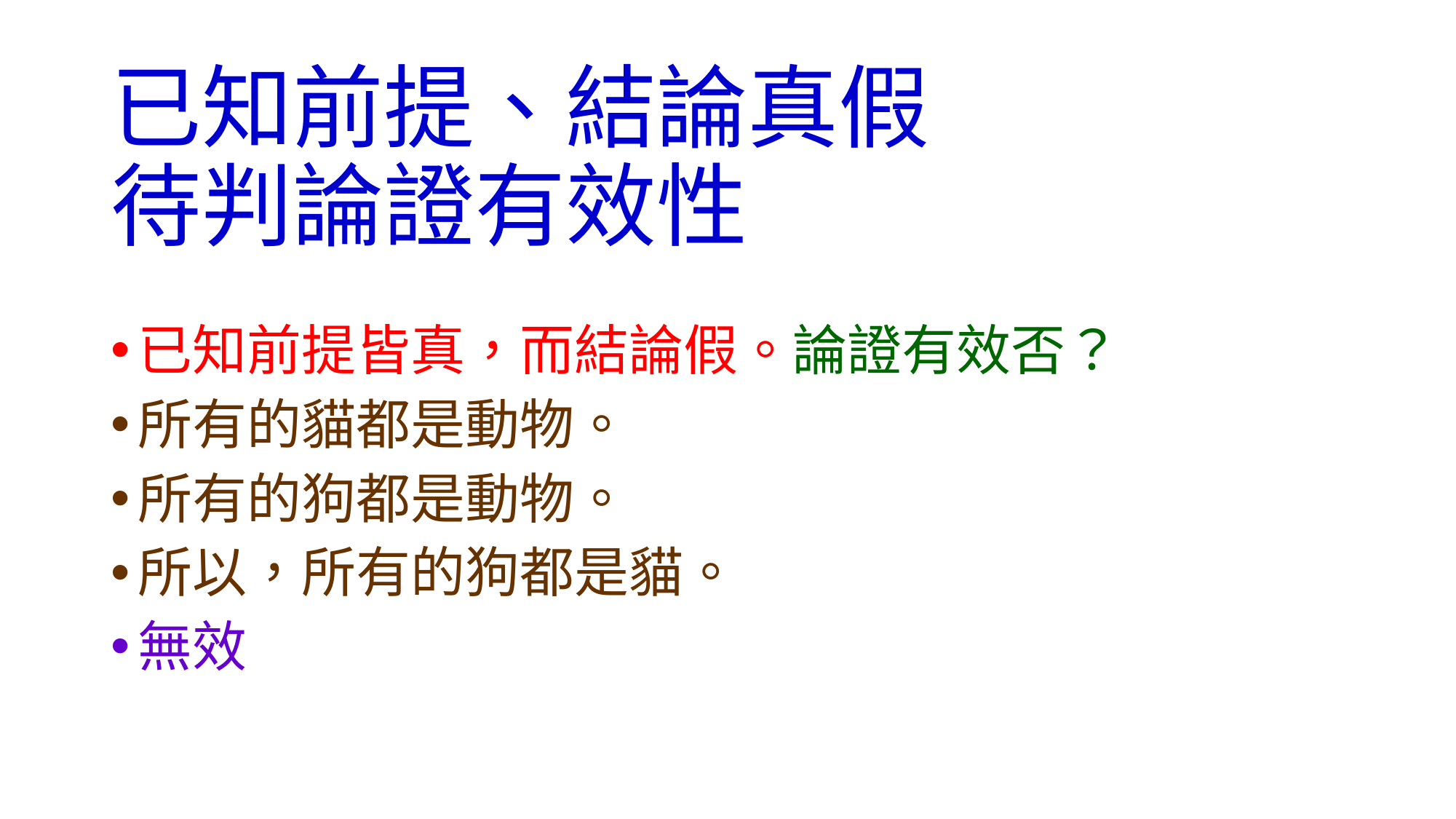

# 已知前提、結論真假 待判論證有效性
已知前提皆真，而結論假。論證有效否？
所有的貓都是動物。
所有的狗都是動物。
所以，所有的狗都是貓。
無效